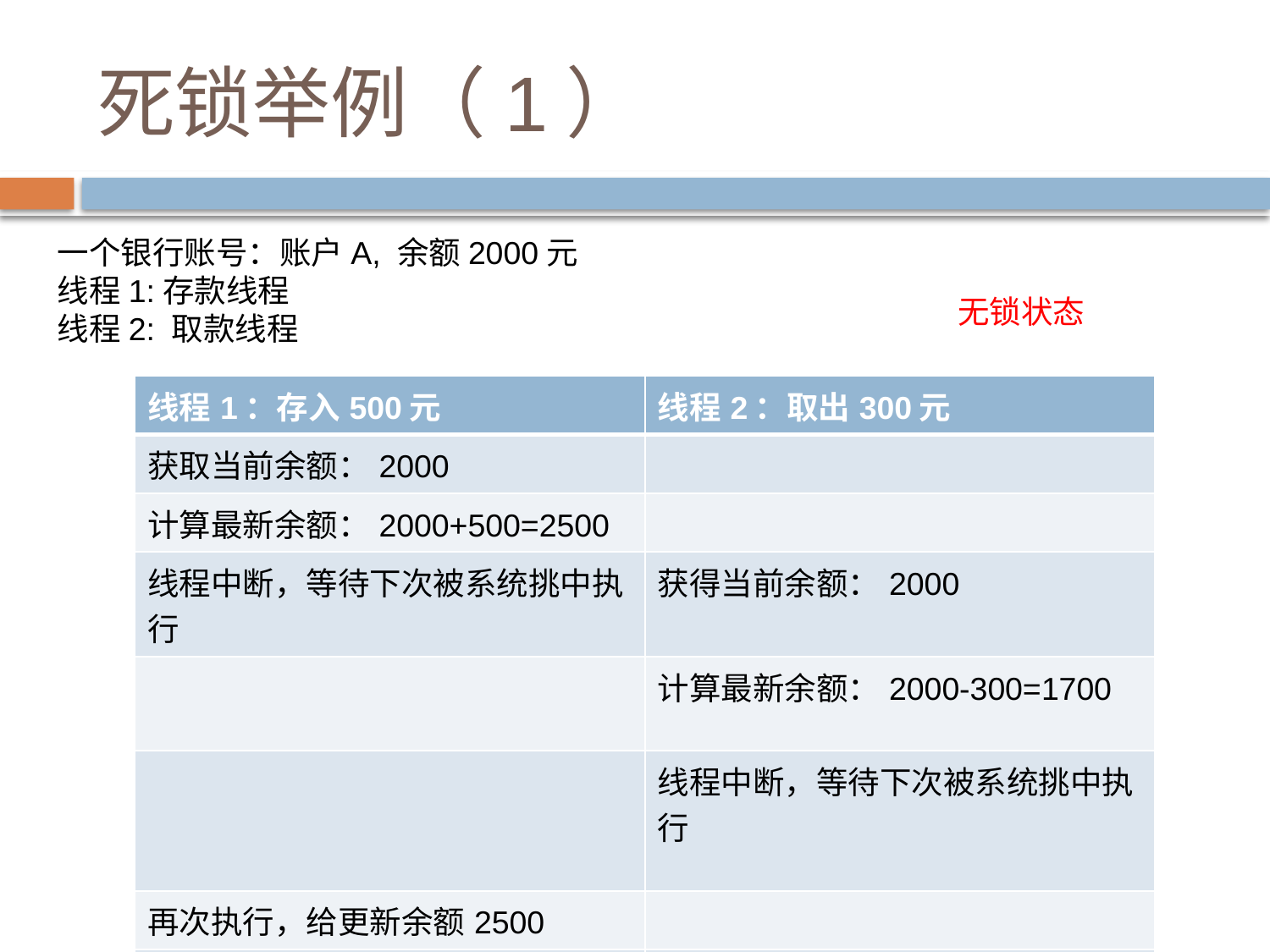

# 死锁举例（1）
一个银行账号：账户A, 余额2000元
线程1:存款线程
线程2: 取款线程
无锁状态
| 线程1：存入500元 | 线程2：取出300元 |
| --- | --- |
| 获取当前余额：2000 |  |
| 计算最新余额：2000+500=2500 |  |
| 线程中断，等待下次被系统挑中执行 | 获得当前余额：2000 |
|  | 计算最新余额：2000-300=1700 |
|  | 线程中断，等待下次被系统挑中执行 |
| 再次执行，给更新余额2500 |  |
|  | 再次执行，更新余额：1700 |